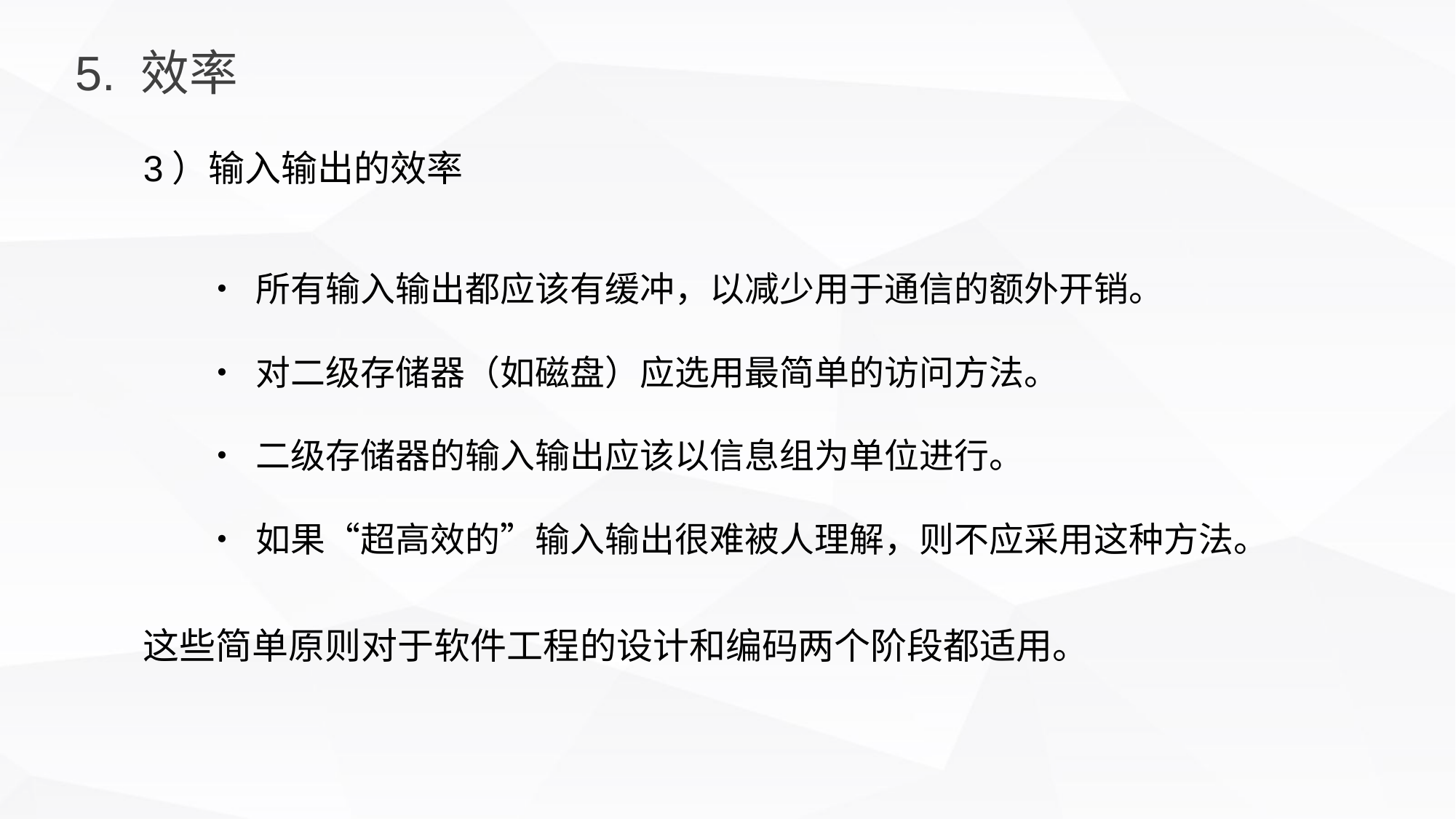

5. 效率
3）输入输出的效率
• 所有输入输出都应该有缓冲，以减少用于通信的额外开销。
• 对二级存储器（如磁盘）应选用最简单的访问方法。
• 二级存储器的输入输出应该以信息组为单位进行。
• 如果“超高效的”输入输出很难被人理解，则不应采用这种方法。
这些简单原则对于软件工程的设计和编码两个阶段都适用。